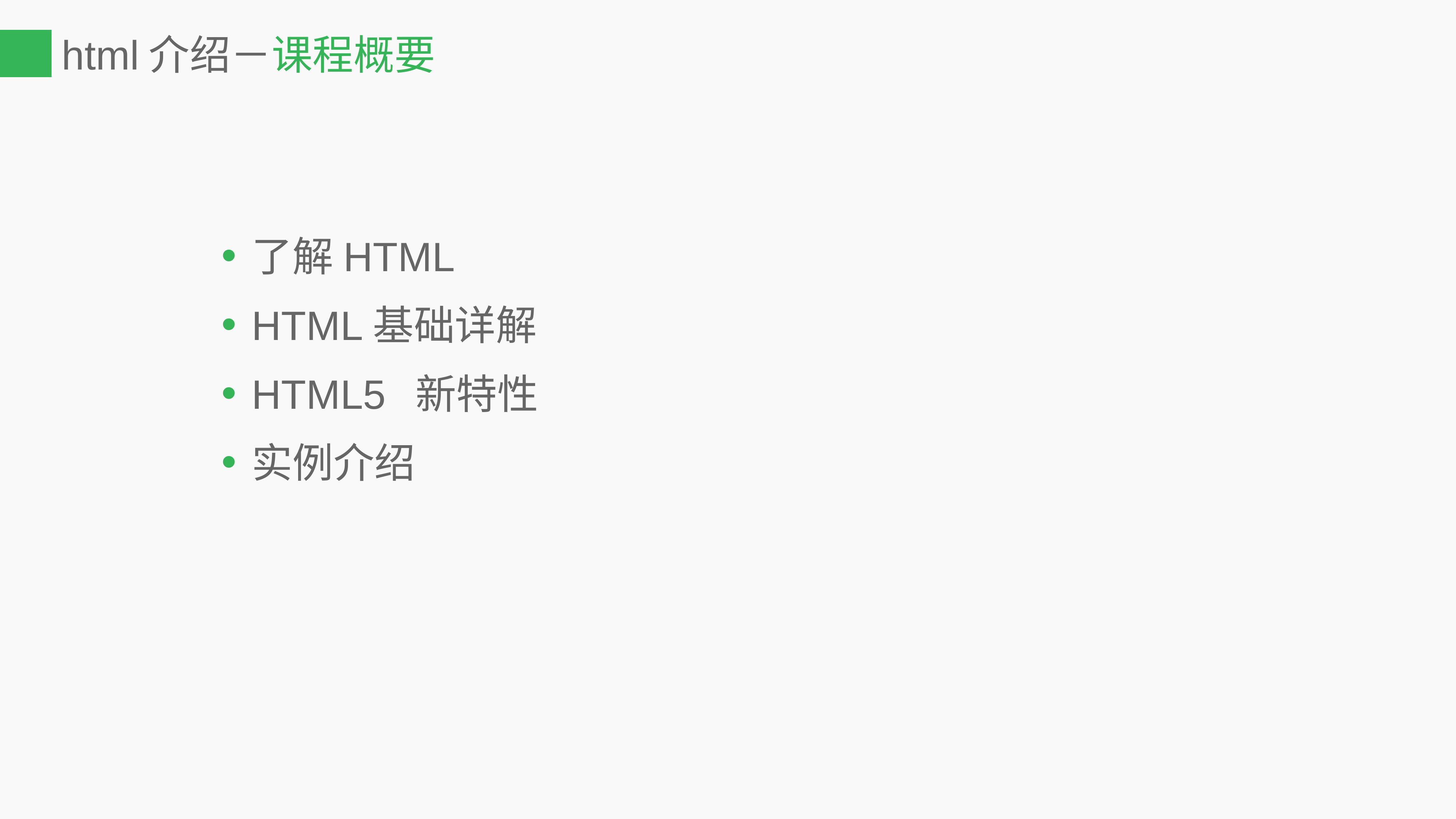

# html介绍－课程概要
了解HTML
HTML基础详解
HTML5	新特性
实例介绍